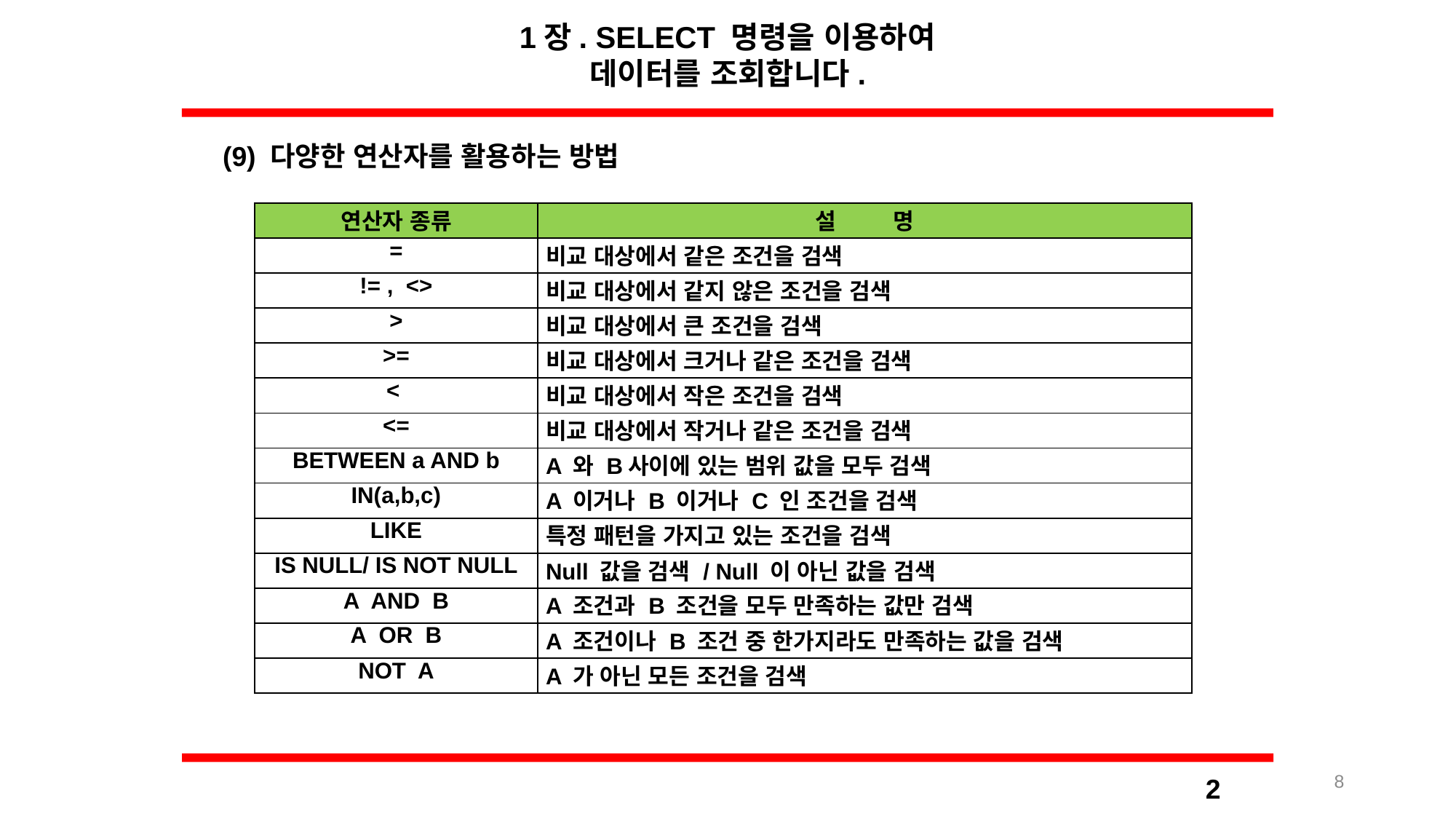

1장. SELECT 명령을 이용하여
데이터를 조회합니다.

(9) 다양한 연산자를 활용하는 방법
| 연산자 종류 | 설 명 |
| --- | --- |
| = | 비교 대상에서 같은 조건을 검색 |
| != , <> | 비교 대상에서 같지 않은 조건을 검색 |
| > | 비교 대상에서 큰 조건을 검색 |
| >= | 비교 대상에서 크거나 같은 조건을 검색 |
| < | 비교 대상에서 작은 조건을 검색 |
| <= | 비교 대상에서 작거나 같은 조건을 검색 |
| BETWEEN a AND b | A 와 B사이에 있는 범위 값을 모두 검색 |
| IN(a,b,c) | A 이거나 B 이거나 C 인 조건을 검색 |
| LIKE | 특정 패턴을 가지고 있는 조건을 검색 |
| IS NULL/ IS NOT NULL | Null 값을 검색 / Null 이 아닌 값을 검색 |
| A AND B | A 조건과 B 조건을 모두 만족하는 값만 검색 |
| A OR B | A 조건이나 B 조건 중 한가지라도 만족하는 값을 검색 |
| NOT A | A 가 아닌 모든 조건을 검색 |

8
2